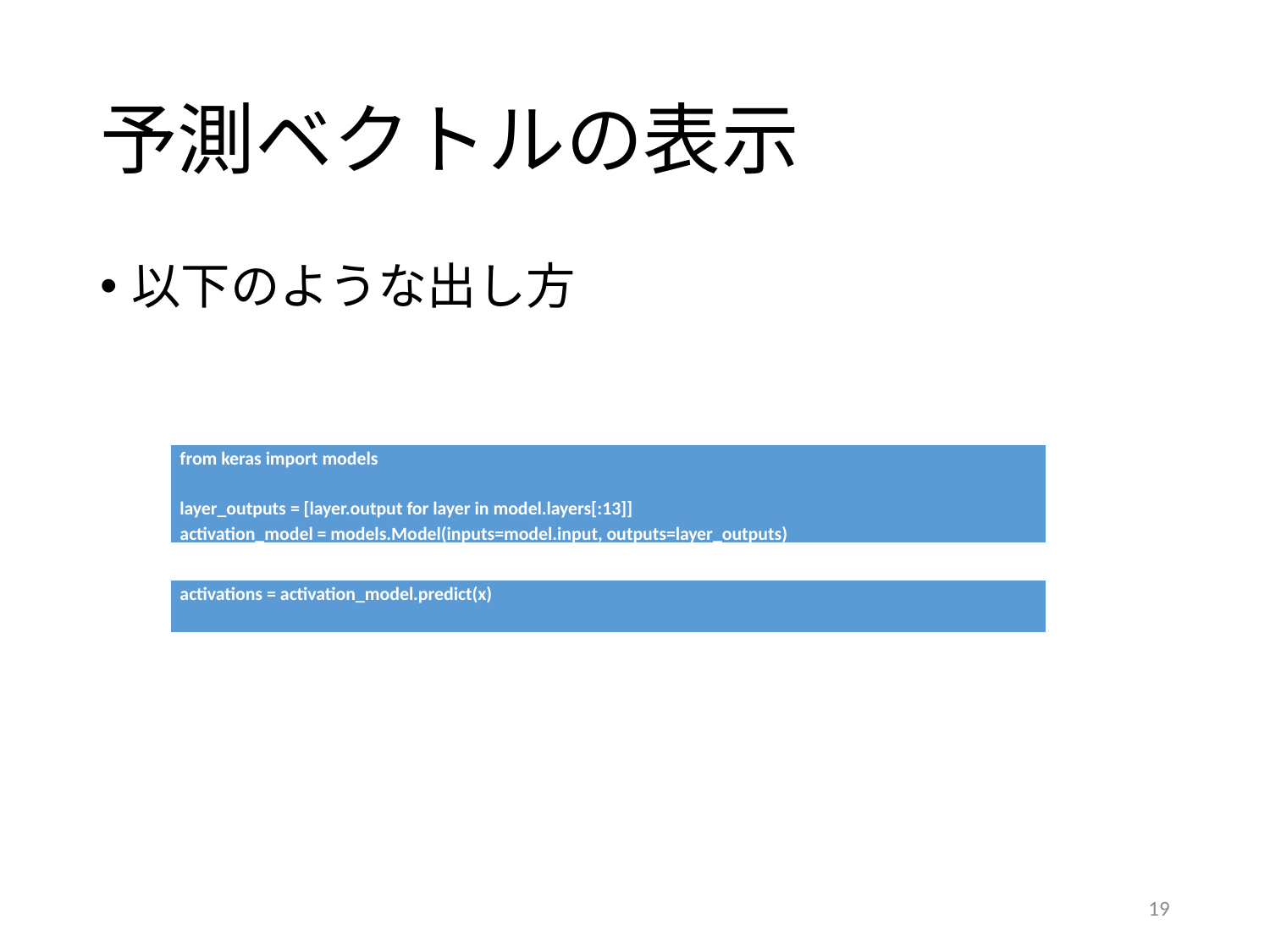

# 予測ベクトルの表示
以下のような出し方

| from keras import models   layer\_outputs = [layer.output for layer in model.layers[:13]] activation\_model = models.Model(inputs=model.input, outputs=layer\_outputs) |
| --- |
| activations = activation\_model.predict(x) |
| --- |
19